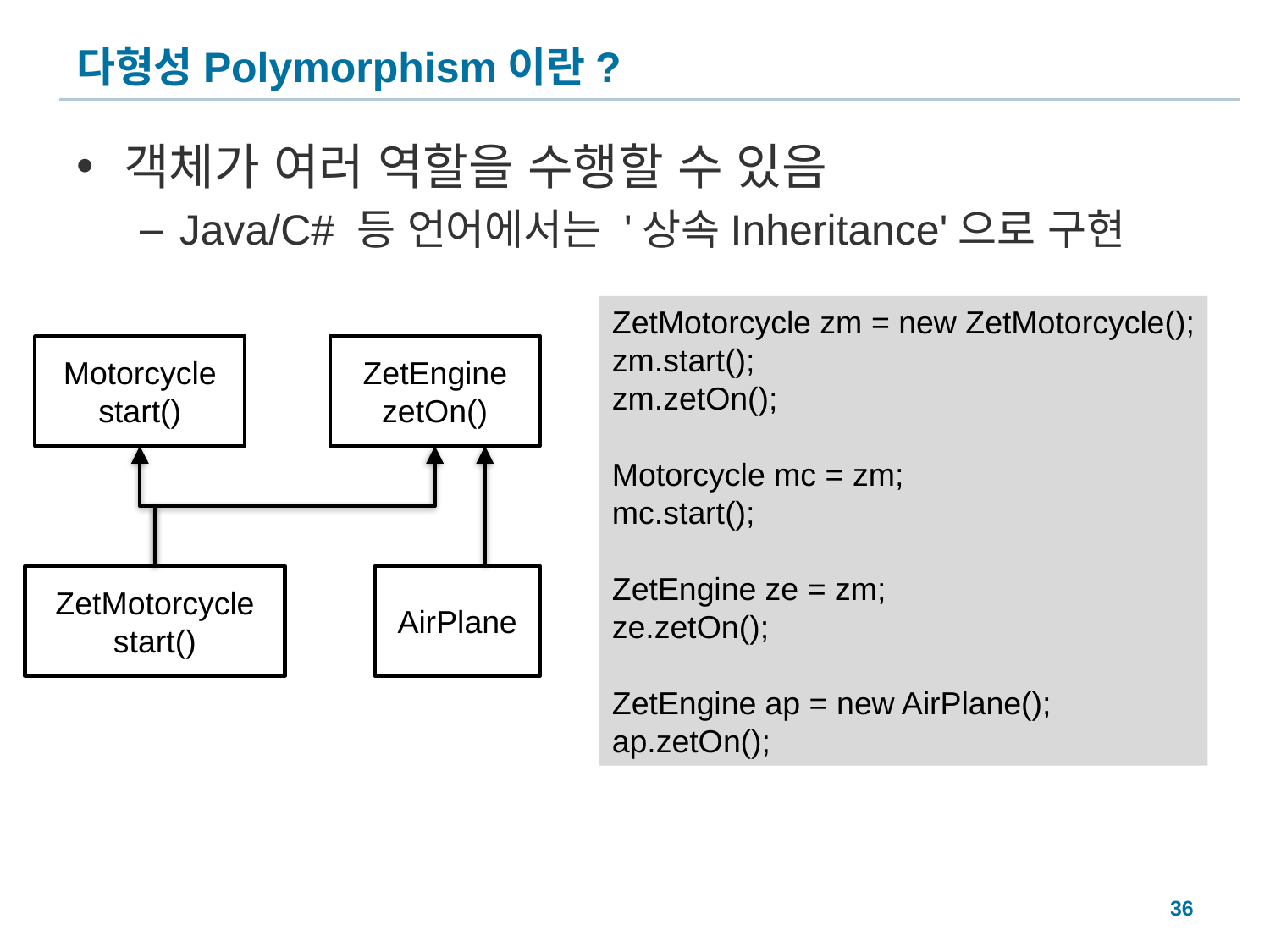

# 다형성Polymorphism이란?
객체가 여러 역할을 수행할 수 있음
Java/C# 등 언어에서는 '상속Inheritance'으로 구현
ZetMotorcycle zm = new ZetMotorcycle();
zm.start();
zm.zetOn();

Motorcycle mc = zm;
mc.start();

ZetEngine ze = zm;
ze.zetOn();

ZetEngine ap = new AirPlane();
ap.zetOn();
Motorcycle
start()
ZetEngine
zetOn()
ZetMotorcycle
start()
AirPlane
36